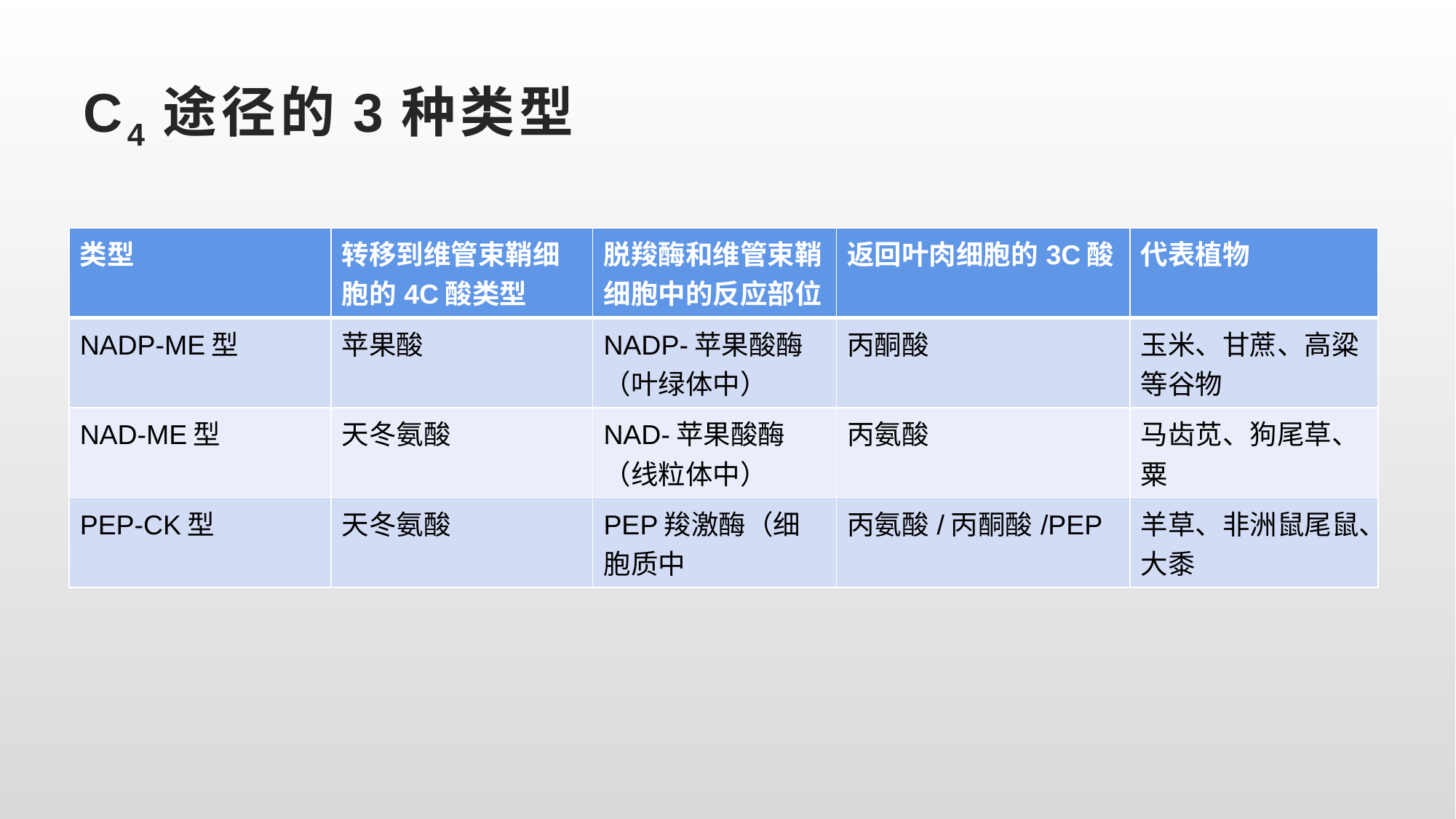

# C4途径的3种类型
| 类型 | 转移到维管束鞘细胞的4C酸类型 | 脱羧酶和维管束鞘细胞中的反应部位 | 返回叶肉细胞的3C酸 | 代表植物 |
| --- | --- | --- | --- | --- |
| NADP-ME型 | 苹果酸 | NADP-苹果酸酶（叶绿体中） | 丙酮酸 | 玉米、甘蔗、高粱等谷物 |
| NAD-ME型 | 天冬氨酸 | NAD-苹果酸酶（线粒体中） | 丙氨酸 | 马齿苋、狗尾草、粟 |
| PEP-CK型 | 天冬氨酸 | PEP羧激酶（细胞质中 | 丙氨酸/丙酮酸/PEP | 羊草、非洲鼠尾鼠、大黍 |